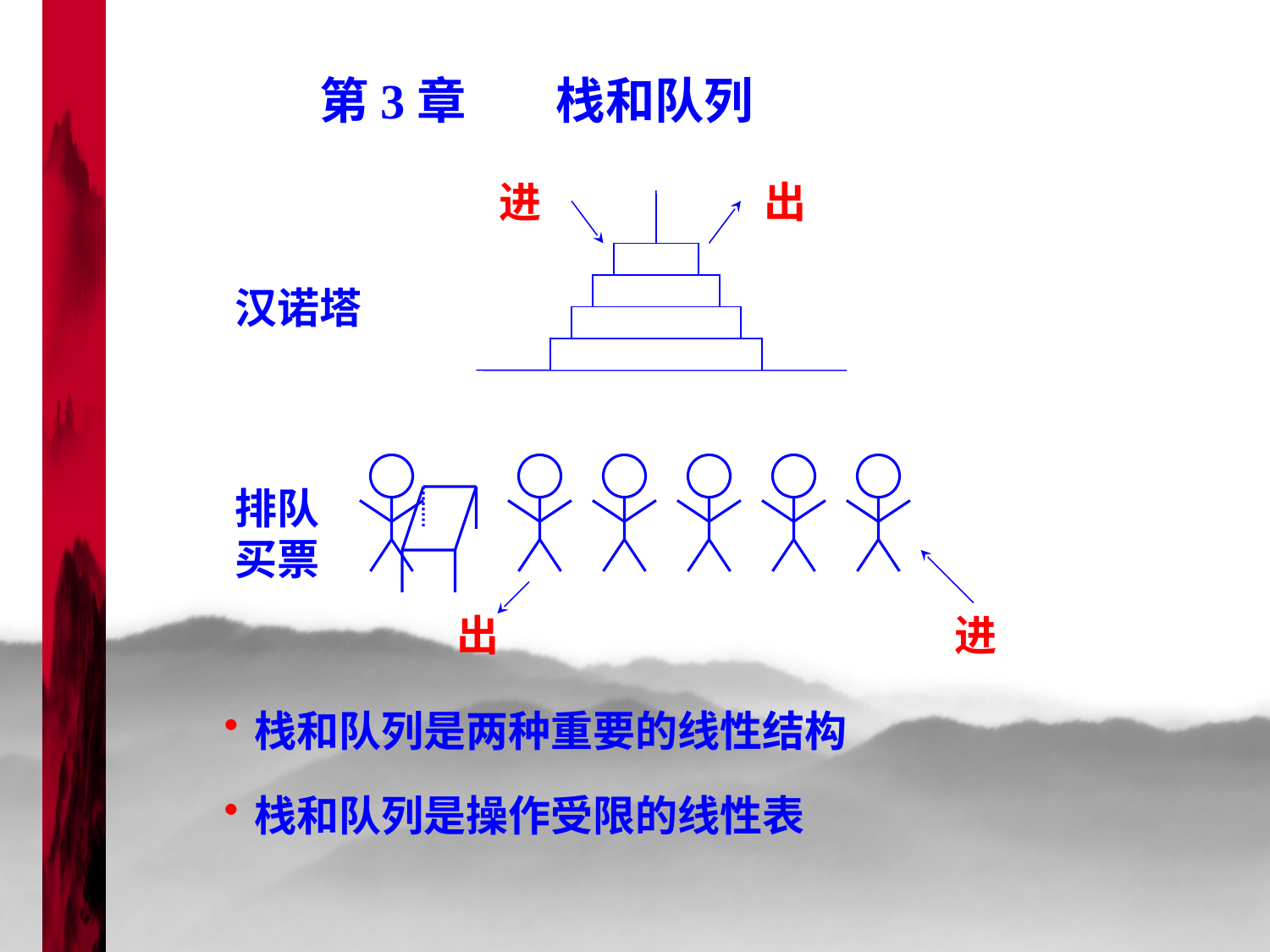

第3章        栈和队列
进

出

汉诺塔

排队买票

进

出
栈和队列是两种重要的线性结构
栈和队列是操作受限的线性表